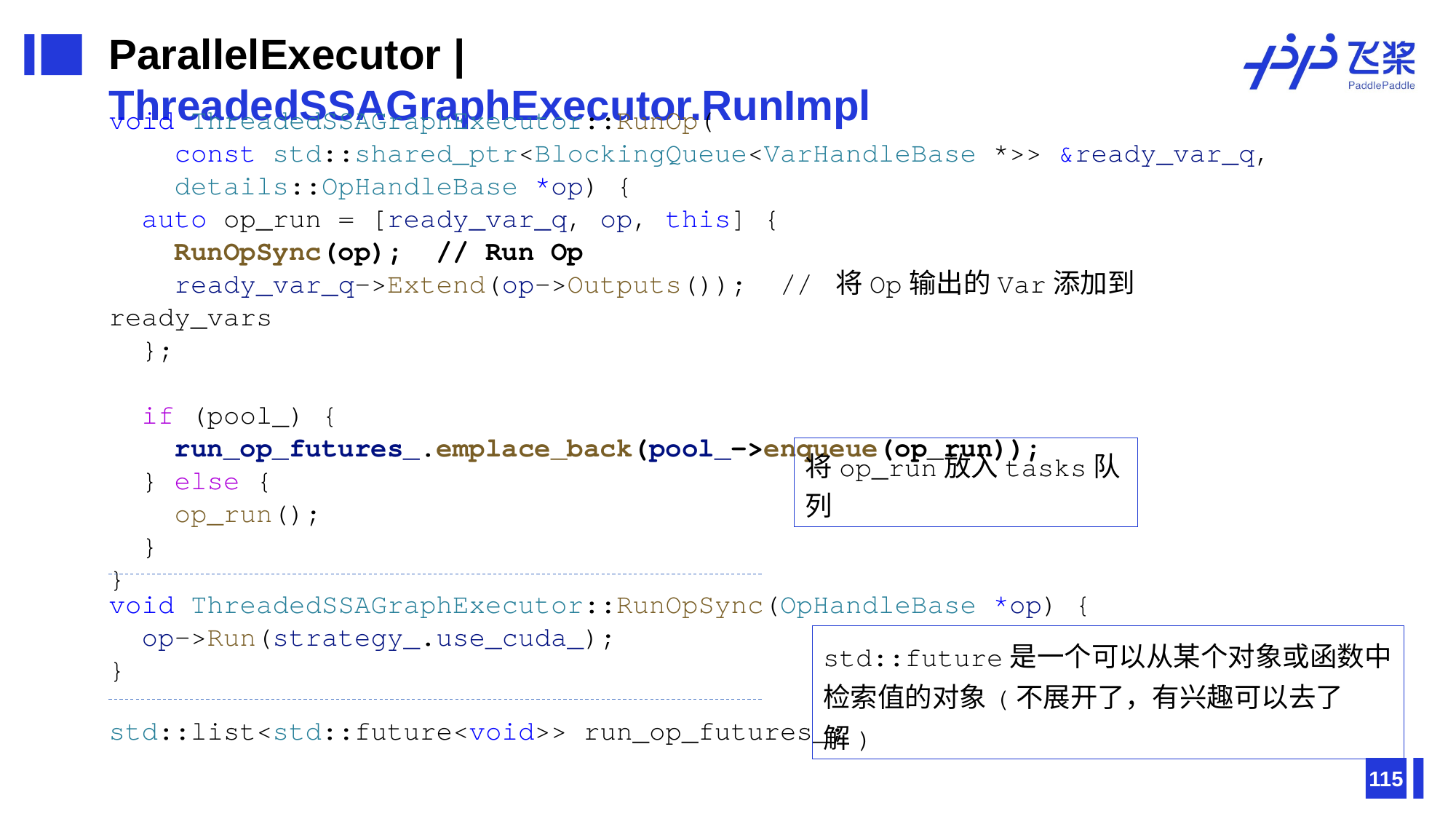

ParallelExecutor | ThreadedSSAGraphExecutor.RunImpl
void ThreadedSSAGraphExecutor::RunOp(
    const std::shared_ptr<BlockingQueue<VarHandleBase *>> &ready_var_q,
    details::OpHandleBase *op) {
  auto op_run = [ready_var_q, op, this] {
    RunOpSync(op);  // Run Op
    ready_var_q->Extend(op->Outputs());  // 将Op输出的Var添加到ready_vars
  };
  if (pool_) {
    run_op_futures_.emplace_back(pool_->enqueue(op_run));
  } else {
    op_run();
  }
}
将op_run放入tasks队列
void ThreadedSSAGraphExecutor::RunOpSync(OpHandleBase *op) {
  op->Run(strategy_.use_cuda_);
}
std::future是一个可以从某个对象或函数中检索值的对象(不展开了，有兴趣可以去了解)
std::list<std::future<void>> run_op_futures_;
115